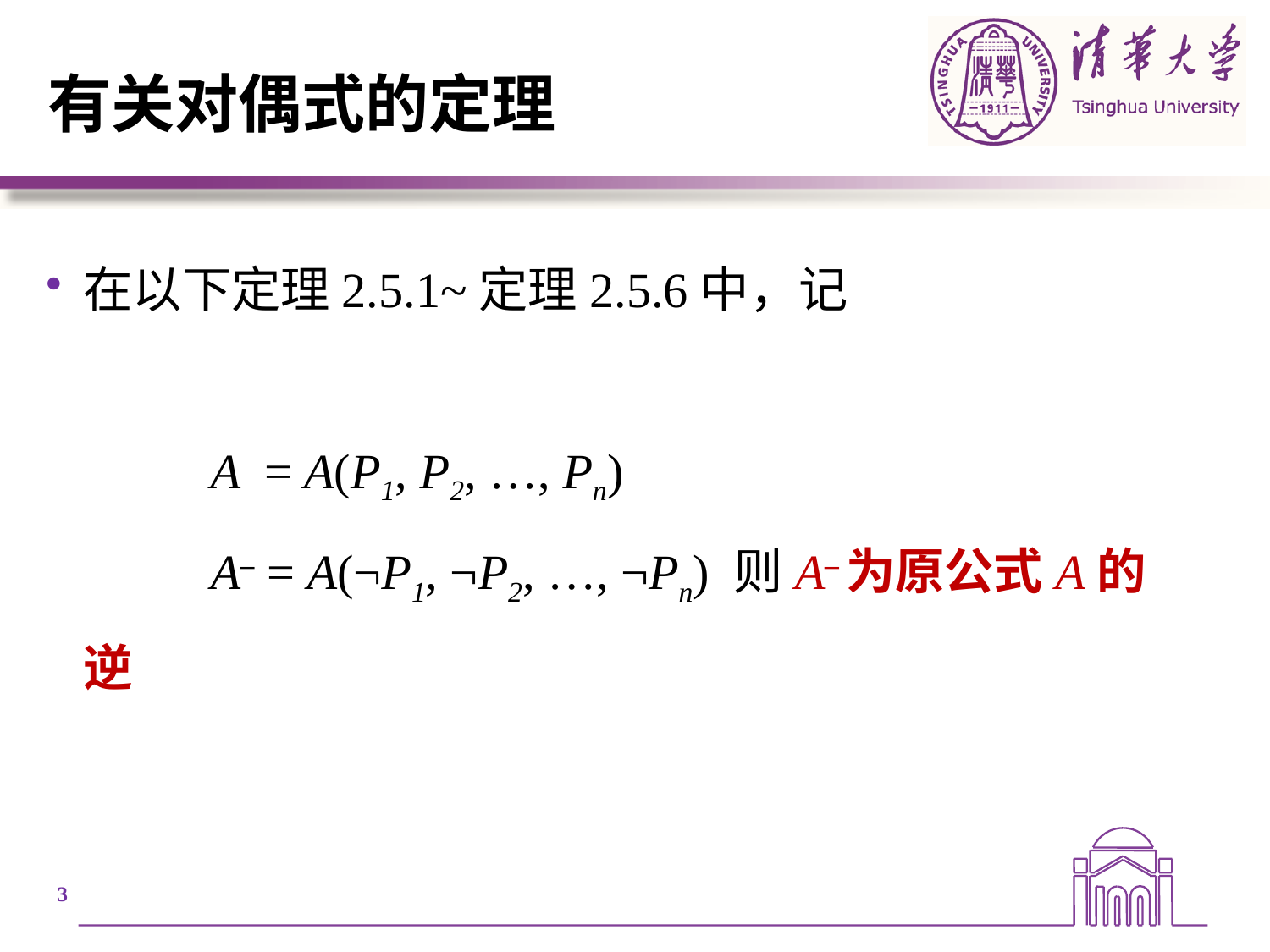

# 有关对偶式的定理
在以下定理2.5.1~定理2.5.6中，记
	A  = A(P1, P2, …, Pn)
	A– = A(¬P1, ¬P2, …, ¬Pn) 则A–为原公式A的逆